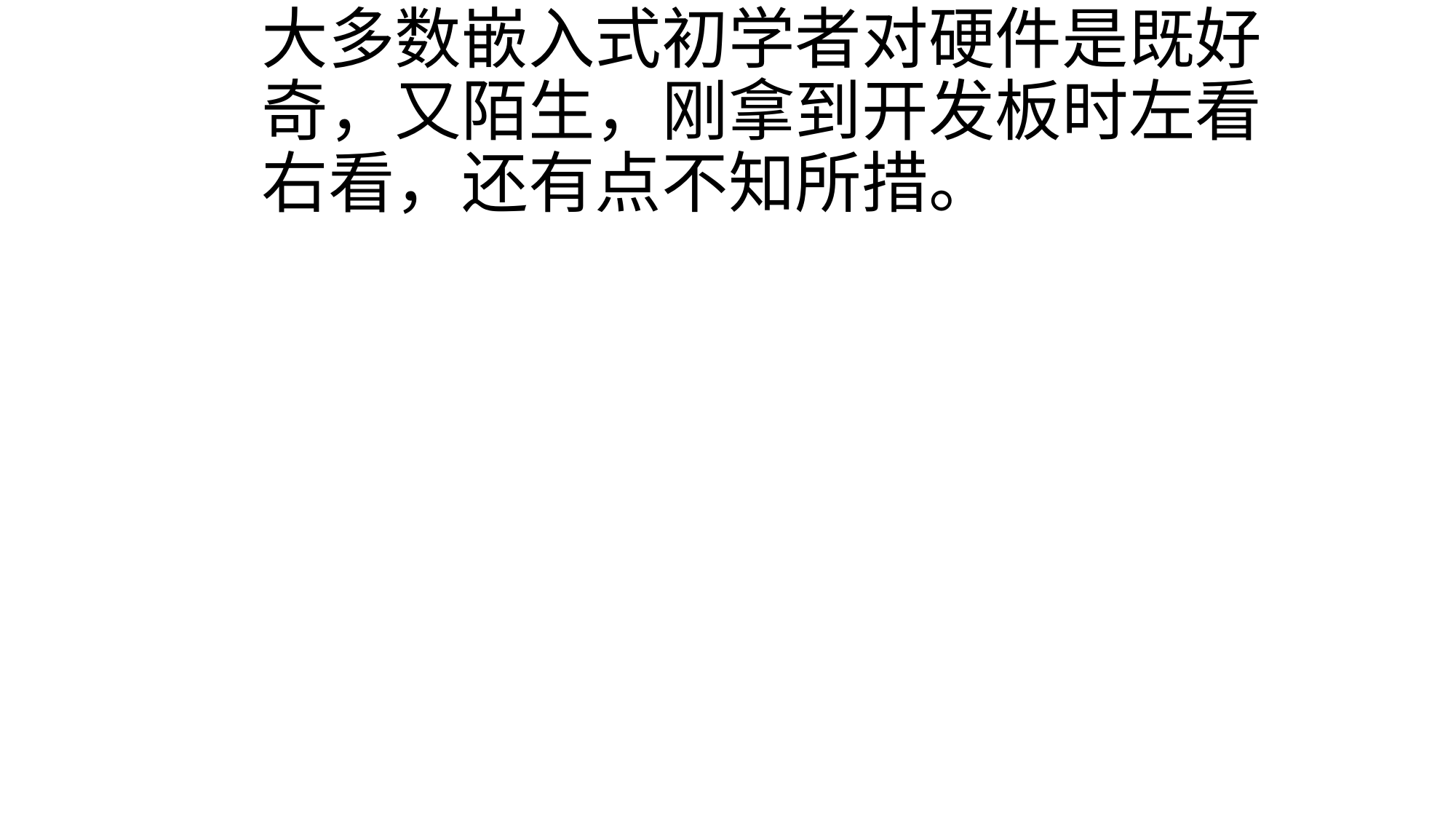

# 大多数嵌入式初学者对硬件是既好奇，又陌生，刚拿到开发板时左看右看，还有点不知所措。